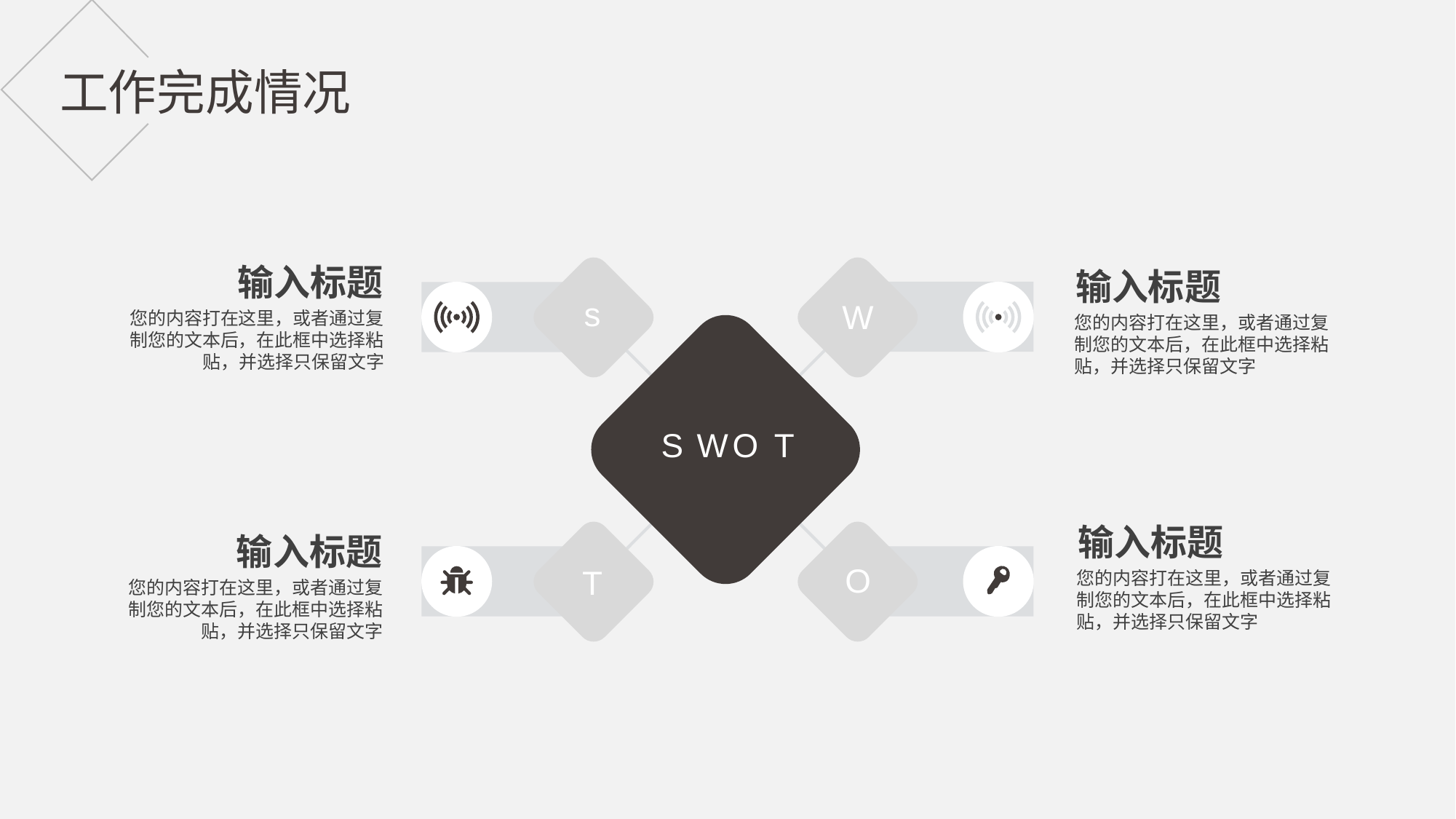

工作完成情况
输入标题
输入标题

s
W

O
T

您的内容打在这里，或者通过复制您的文本后，在此框中选择粘贴，并选择只保留文字
您的内容打在这里，或者通过复制您的文本后，在此框中选择粘贴，并选择只保留文字

S
W
O
T
输入标题
输入标题

您的内容打在这里，或者通过复制您的文本后，在此框中选择粘贴，并选择只保留文字
您的内容打在这里，或者通过复制您的文本后，在此框中选择粘贴，并选择只保留文字